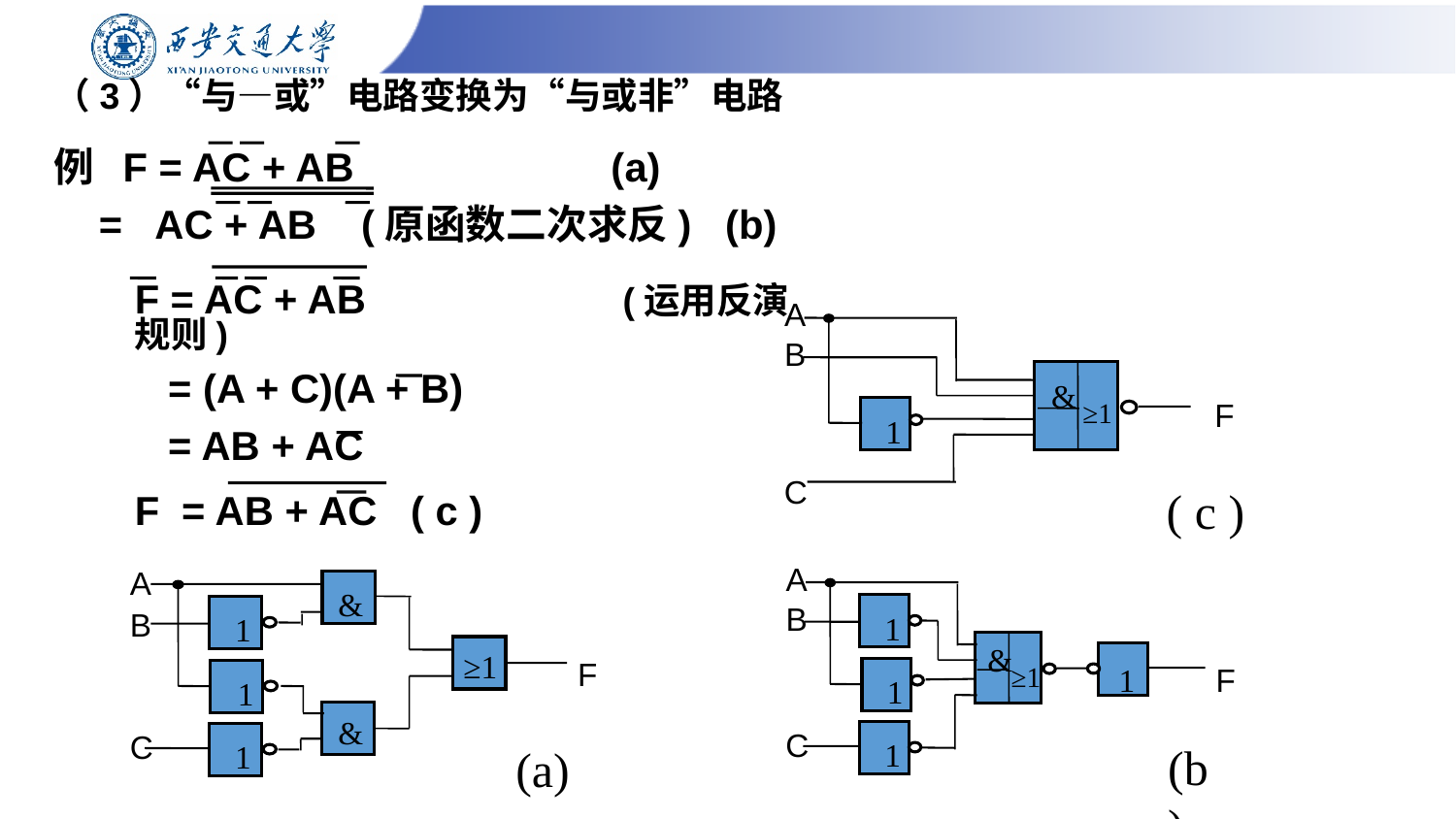

# （3）“与—或”电路变换为“与或非”电路

例  F = AC + AB                       (a)
    =   AC + AB    (原函数二次求反)   (b)

F = AC + AB                       (运用反演规则)
   = (A + C)(A + B)
   = AB + AC

A

B

&

≥1
F

1

C
( c )

F  = AB + AC   ( c )

A

B

1

&

≥1
1
F

1

C

1
(b)

A

&

B
1

≥1
F

1

&

C

1
(a)